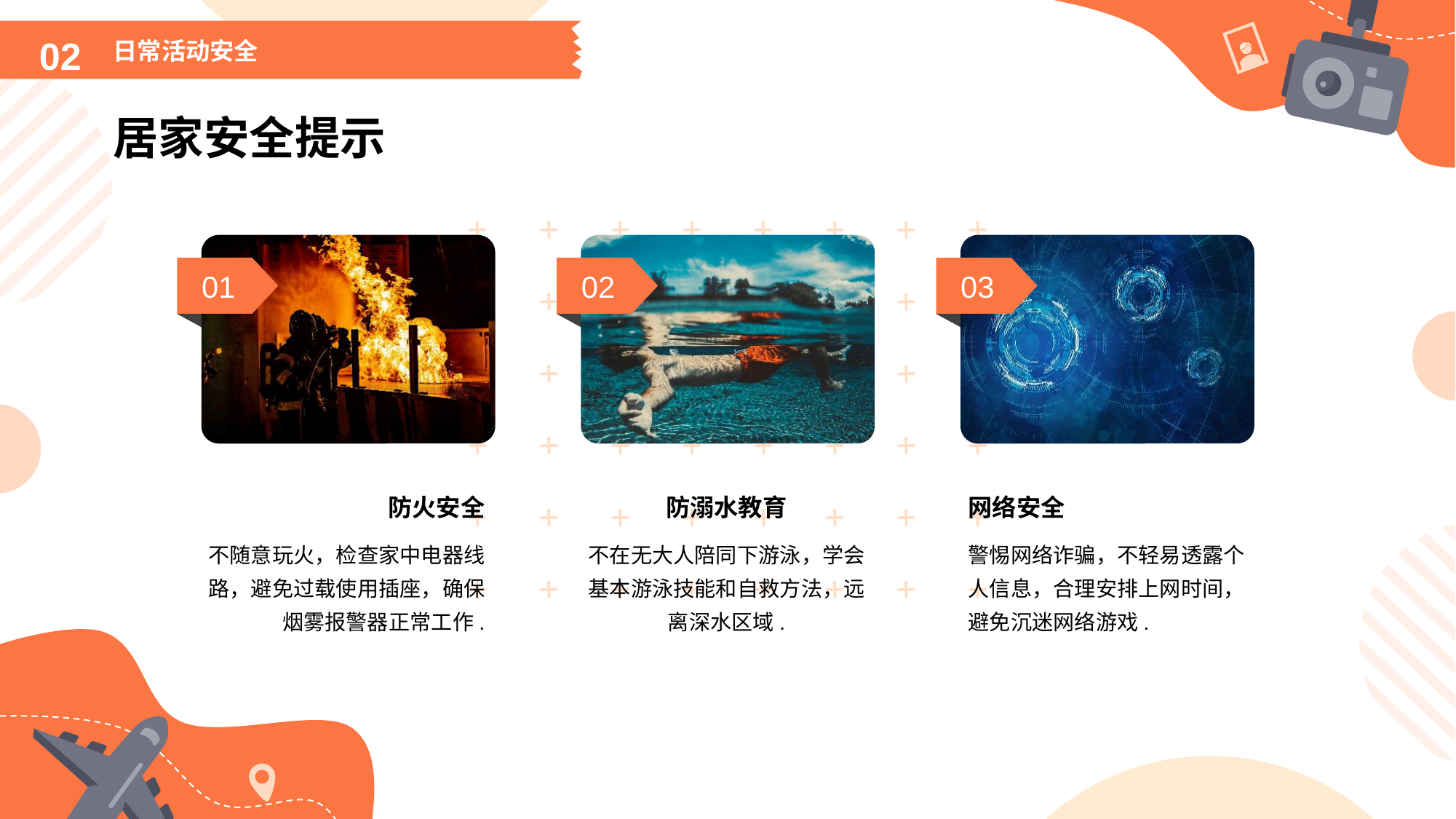

02

日常活动安全
居家安全提示

01

02

03

防火安全
防溺水教育
网络安全
不随意玩火，检查家中电器线路，避免过载使用插座，确保烟雾报警器正常工作.
不在无大人陪同下游泳，学会基本游泳技能和自救方法，远离深水区域.
警惕网络诈骗，不轻易透露个人信息，合理安排上网时间，避免沉迷网络游戏.